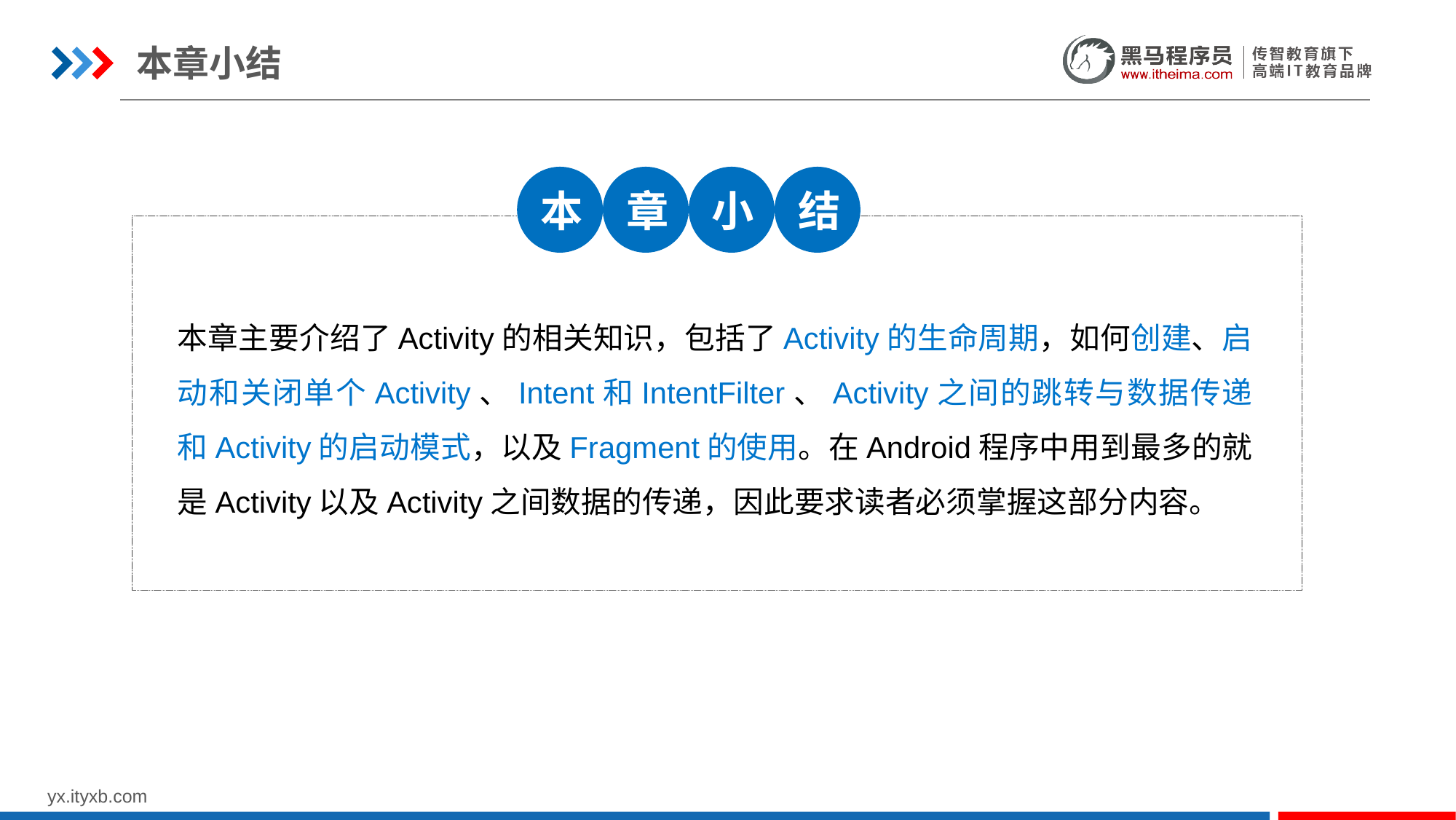

本章小结
本
章
小
结

本章主要介绍了Activity的相关知识，包括了Activity的生命周期，如何创建、启动和关闭单个Activity、Intent和IntentFilter、Activity之间的跳转与数据传递和Activity的启动模式，以及Fragment的使用。在Android程序中用到最多的就是Activity以及Activity之间数据的传递，因此要求读者必须掌握这部分内容。